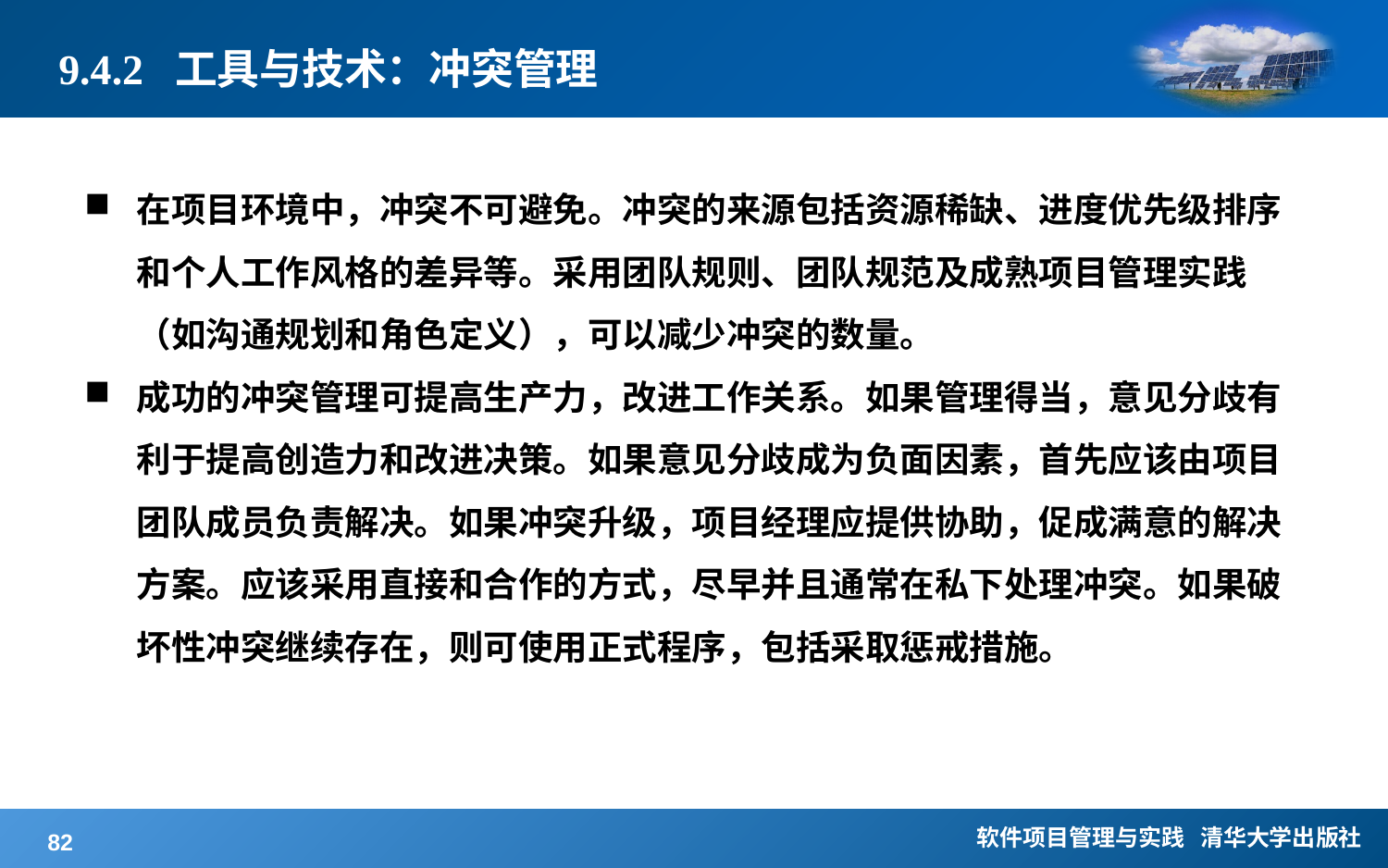

# 9.4.2  工具与技术：冲突管理
在项目环境中，冲突不可避免。冲突的来源包括资源稀缺、进度优先级排序和个人工作风格的差异等。采用团队规则、团队规范及成熟项目管理实践（如沟通规划和角色定义），可以减少冲突的数量。
成功的冲突管理可提高生产力，改进工作关系。如果管理得当，意见分歧有利于提高创造力和改进决策。如果意见分歧成为负面因素，首先应该由项目团队成员负责解决。如果冲突升级，项目经理应提供协助，促成满意的解决方案。应该采用直接和合作的方式，尽早并且通常在私下处理冲突。如果破坏性冲突继续存在，则可使用正式程序，包括采取惩戒措施。